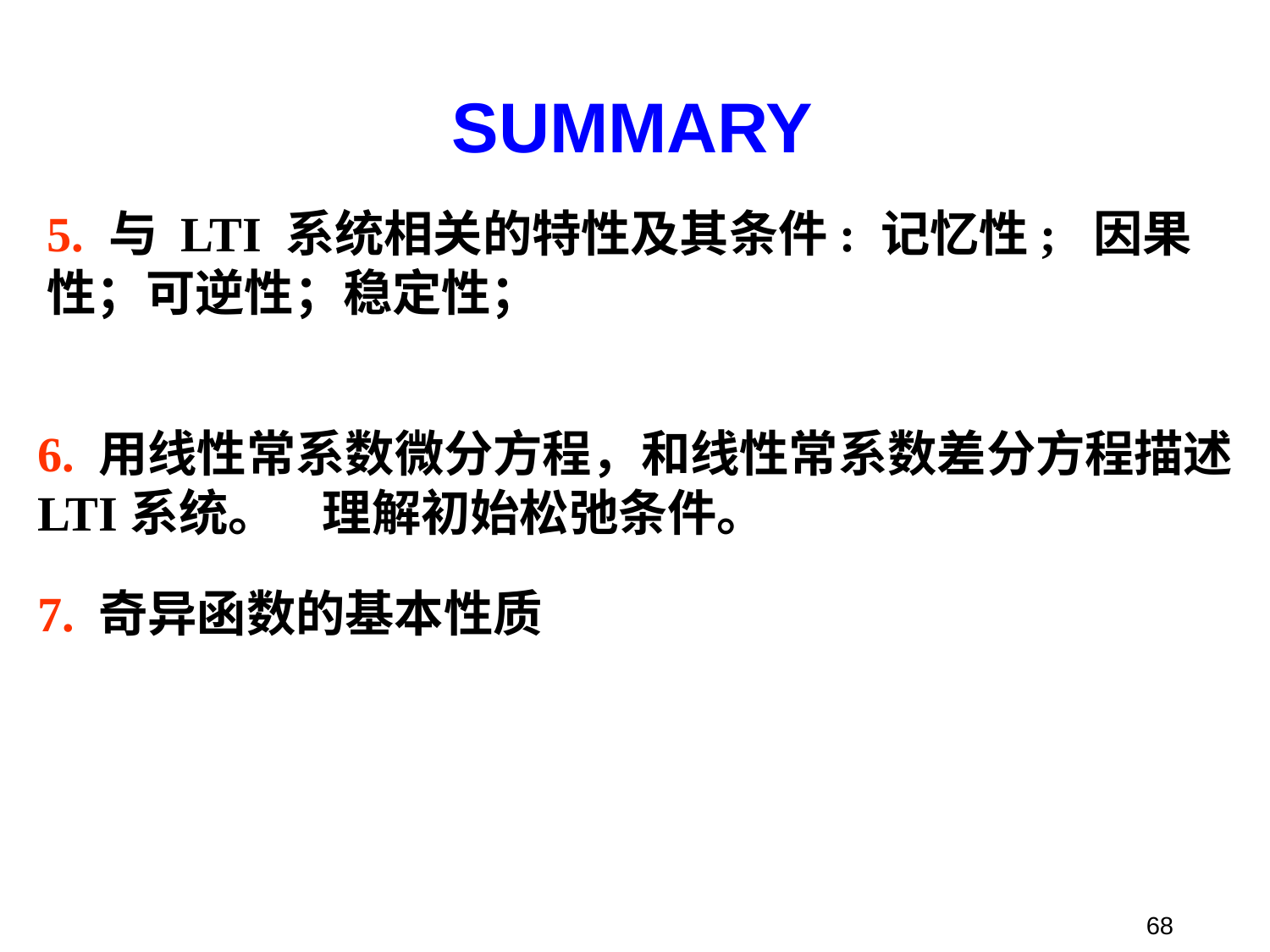

SUMMARY
5. 与 LTI 系统相关的特性及其条件: 记忆性;  因果性；可逆性；稳定性；
6. 用线性常系数微分方程，和线性常系数差分方程描述LTI系统。    理解初始松弛条件。
7. 奇异函数的基本性质
68
68